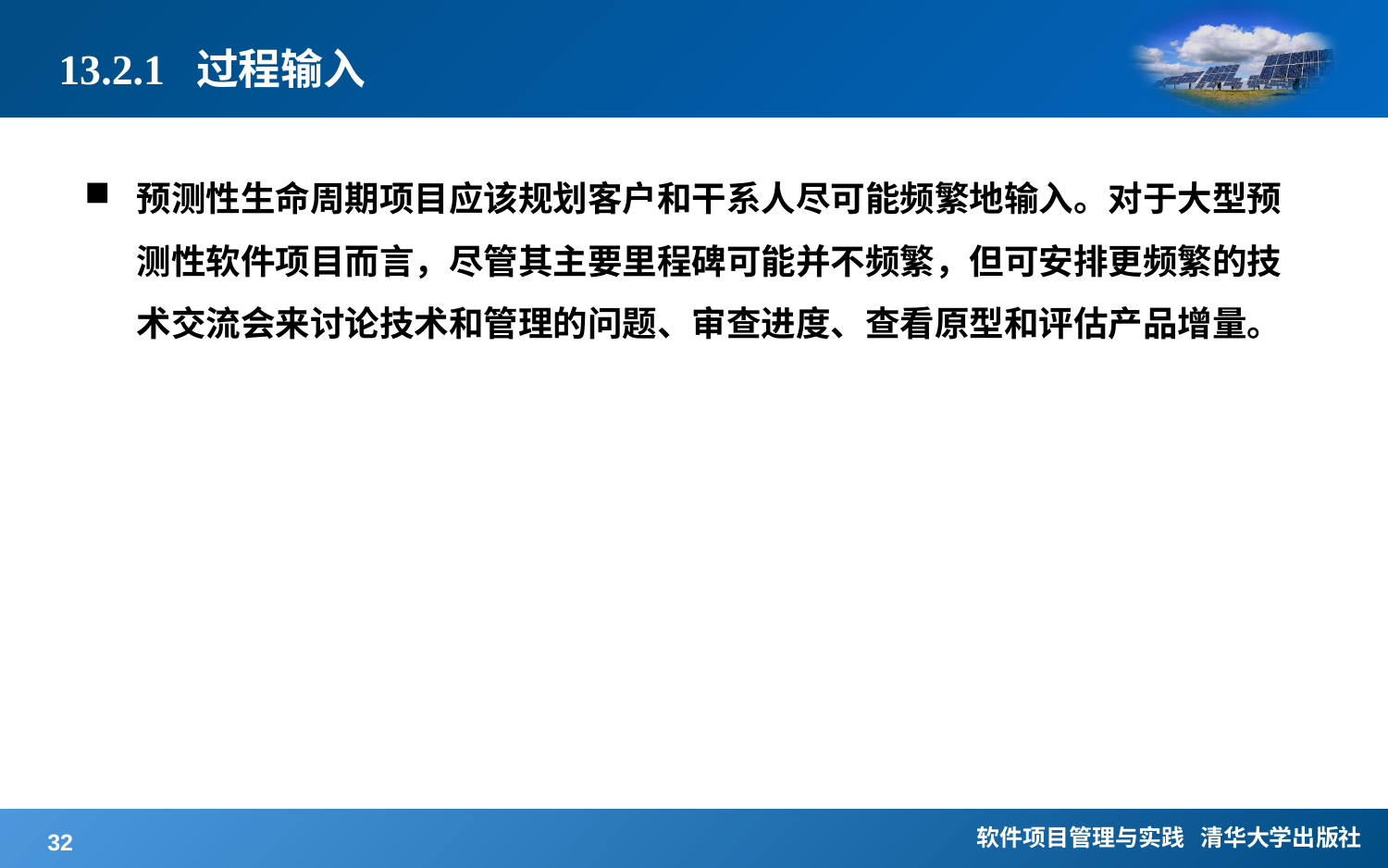

# 13.2.1  过程输入
预测性生命周期项目应该规划客户和干系人尽可能频繁地输入。对于大型预测性软件项目而言，尽管其主要里程碑可能并不频繁，但可安排更频繁的技术交流会来讨论技术和管理的问题、审查进度、查看原型和评估产品增量。